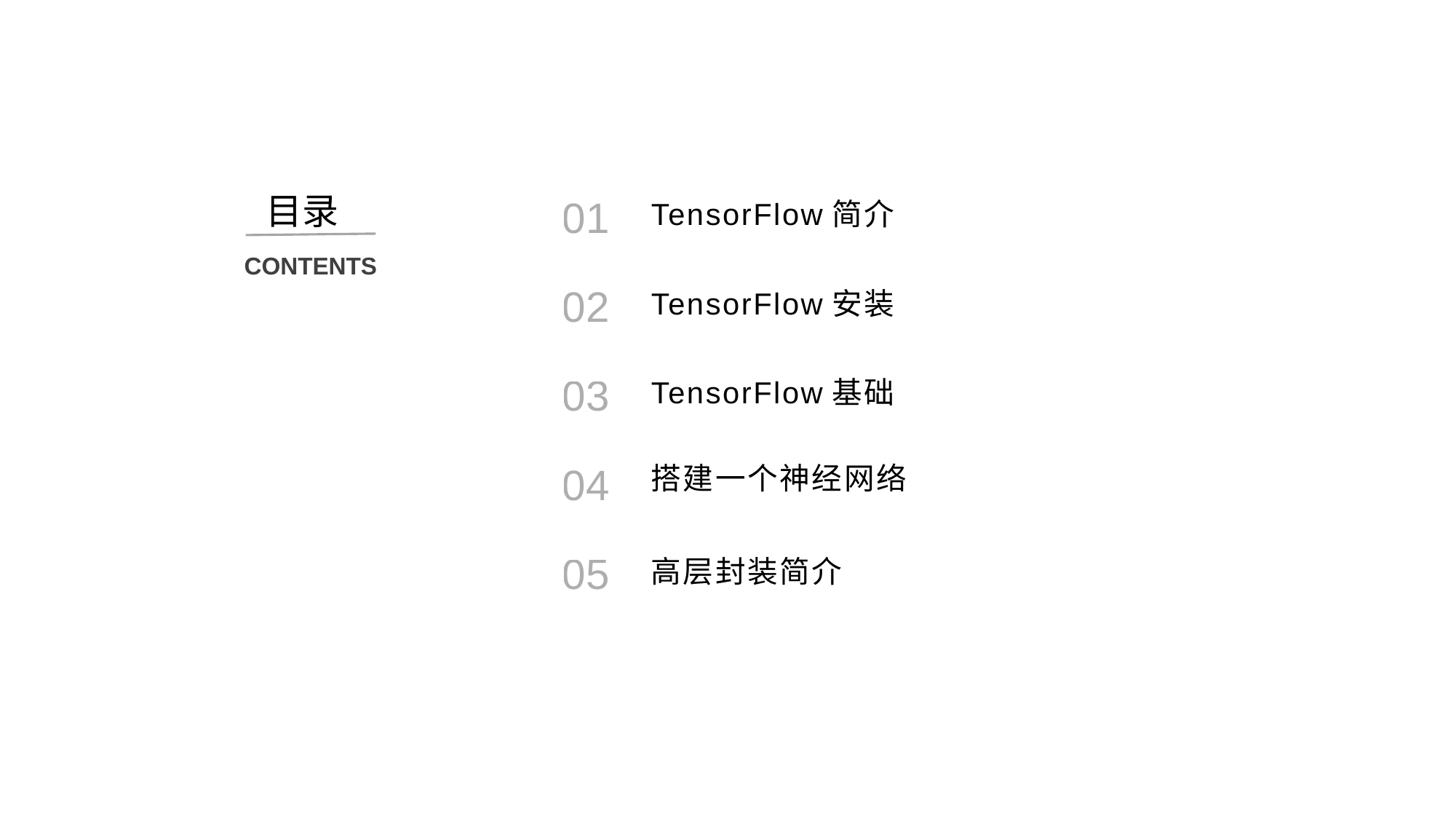

目录
01
TensorFlow简介
CONTENTS
02
TensorFlow安装
03
TensorFlow基础
04
搭建一个神经网络
05
高层封装简介